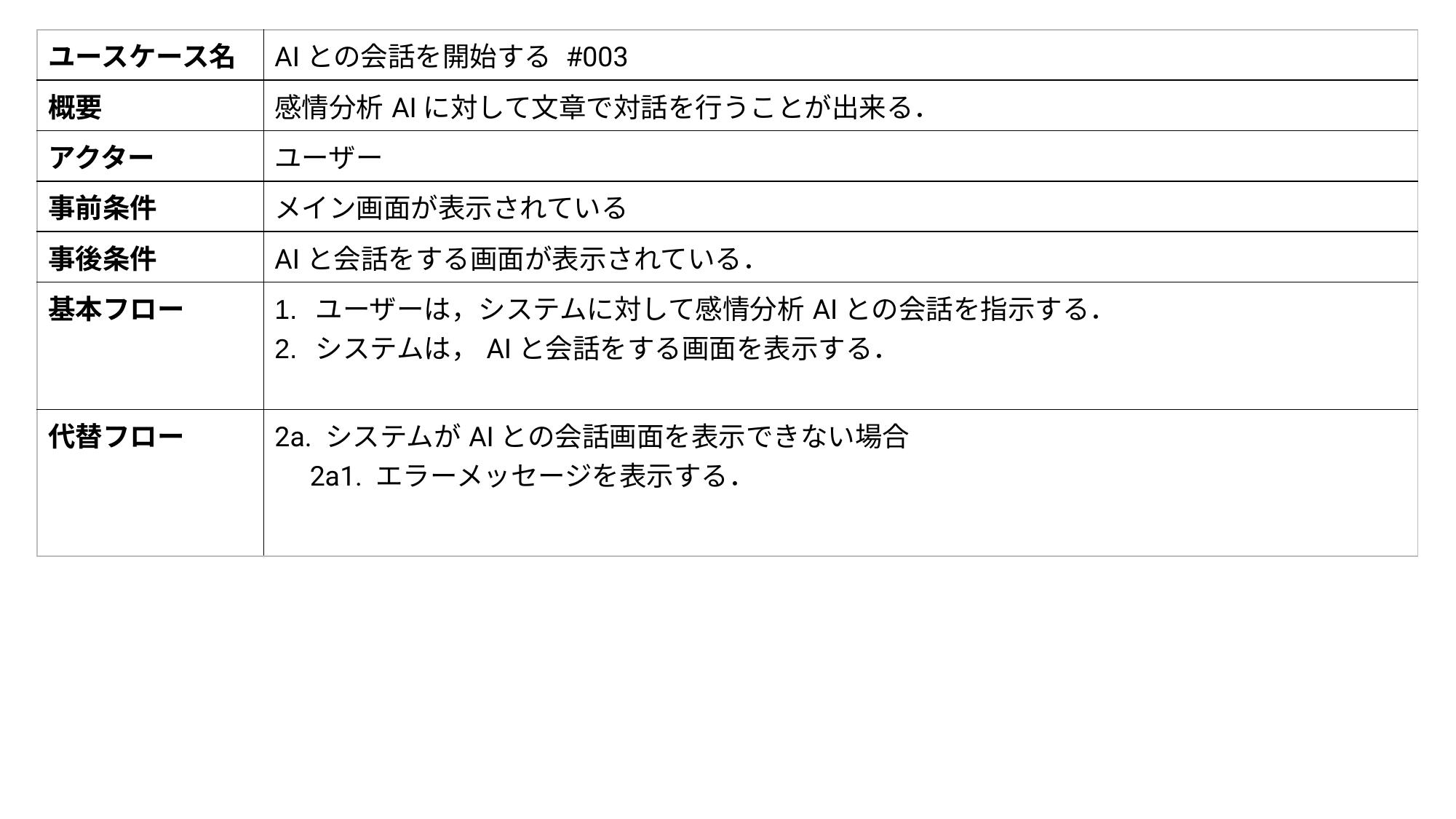

| ユースケース名 | AIとの会話を開始する #003 |
| --- | --- |
| 概要 | 感情分析AIに対して文章で対話を行うことが出来る． |
| アクター | ユーザー |
| 事前条件 | メイン画面が表示されている |
| 事後条件 | AIと会話をする画面が表示されている． |
| 基本フロー | ユーザーは，システムに対して感情分析AIとの会話を指示する． システムは，AIと会話をする画面を表示する． |
| 代替フロー | 2a. システムがAIとの会話画面を表示できない場合 　2a1. エラーメッセージを表示する． |